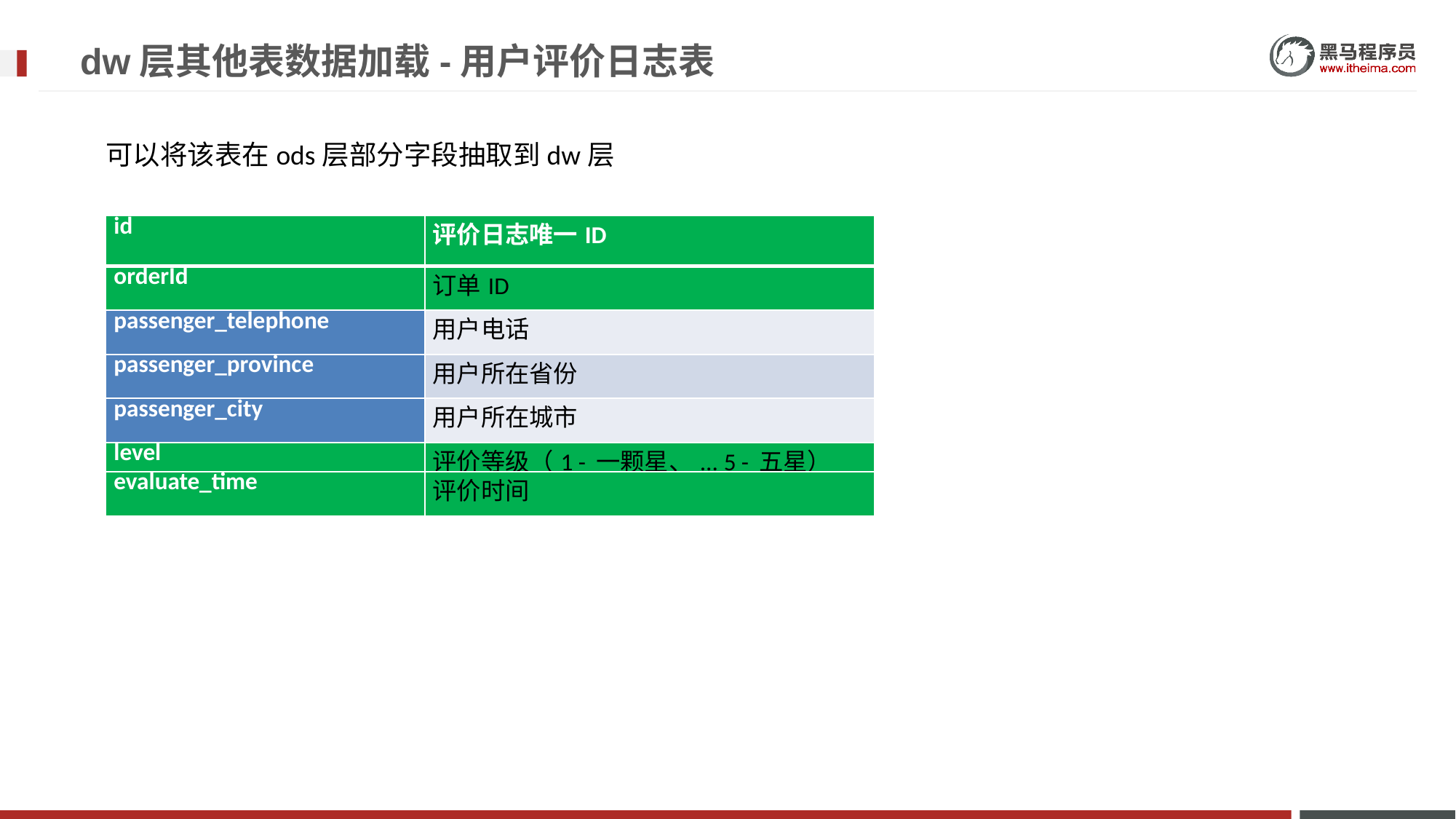

# dw层其他表数据加载-用户评价日志表
可以将该表在ods层部分字段抽取到dw层

| id | 评价日志唯一ID |
| --- | --- |
| orderId | 订单ID |
| passenger\_telephone | 用户电话 |
| passenger\_province | 用户所在省份 |
| passenger\_city | 用户所在城市 |
| level | 评价等级（1 - 一颗星、... 5 - 五星） |
| evaluate\_time | 评价时间 |